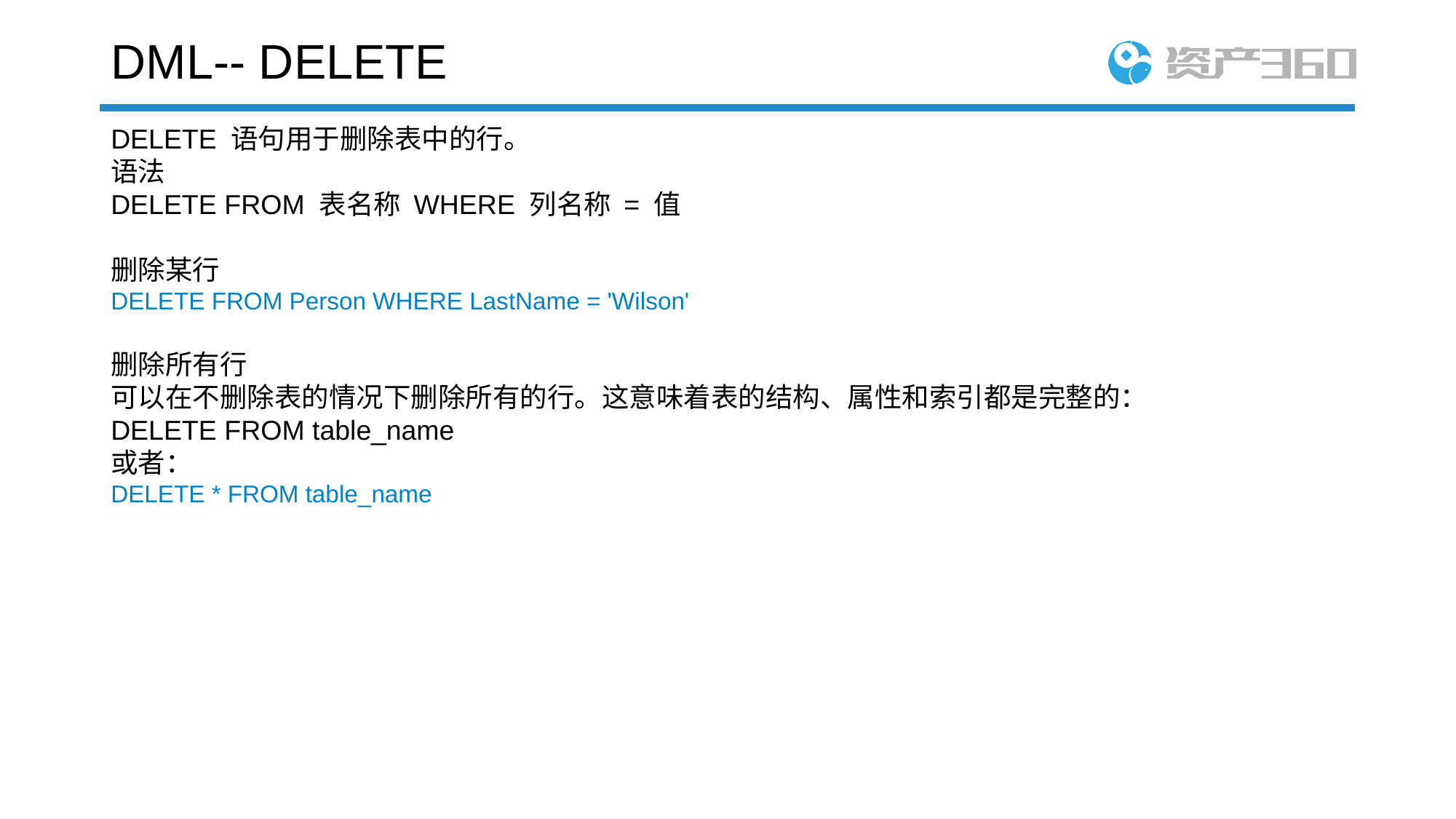

# DML-- DELETE
DELETE 语句用于删除表中的行。
语法
DELETE FROM 表名称 WHERE 列名称 = 值

删除某行
DELETE FROM Person WHERE LastName = 'Wilson'

删除所有行
可以在不删除表的情况下删除所有的行。这意味着表的结构、属性和索引都是完整的：
DELETE FROM table_name
或者：
DELETE * FROM table_name
36